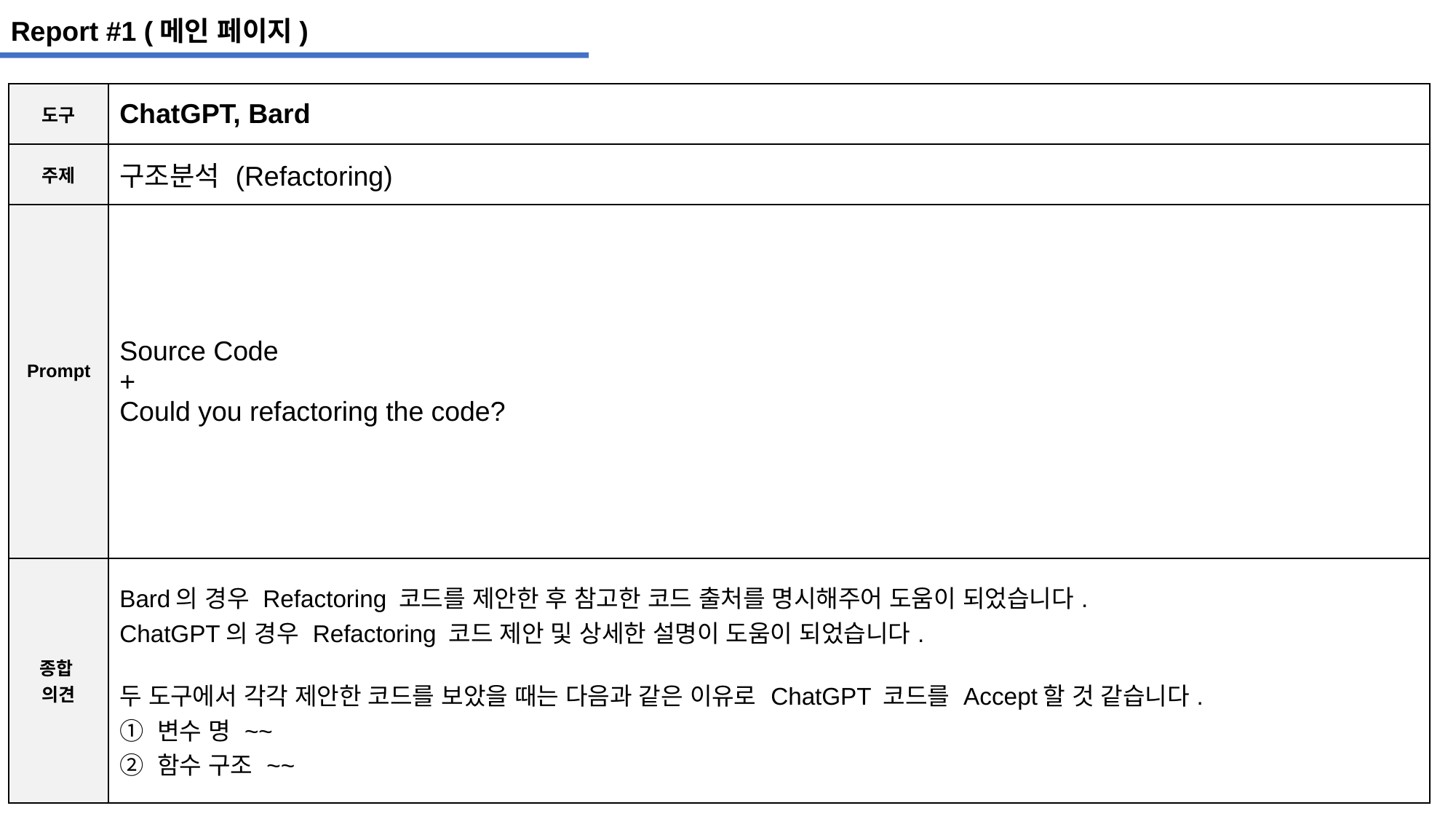

Report #1 (메인 페이지)

| 도구 | ChatGPT, Bard |
| --- | --- |
| 주제 | 구조분석 (Refactoring) |
| Prompt | Source Code + Could you refactoring the code? |
| 종합 의견 | Bard의 경우 Refactoring 코드를 제안한 후 참고한 코드 출처를 명시해주어 도움이 되었습니다. ChatGPT의 경우 Refactoring 코드 제안 및 상세한 설명이 도움이 되었습니다. 두 도구에서 각각 제안한 코드를 보았을 때는 다음과 같은 이유로 ChatGPT 코드를 Accept할 것 같습니다. ① 변수 명 ~~ ② 함수 구조 ~~ |